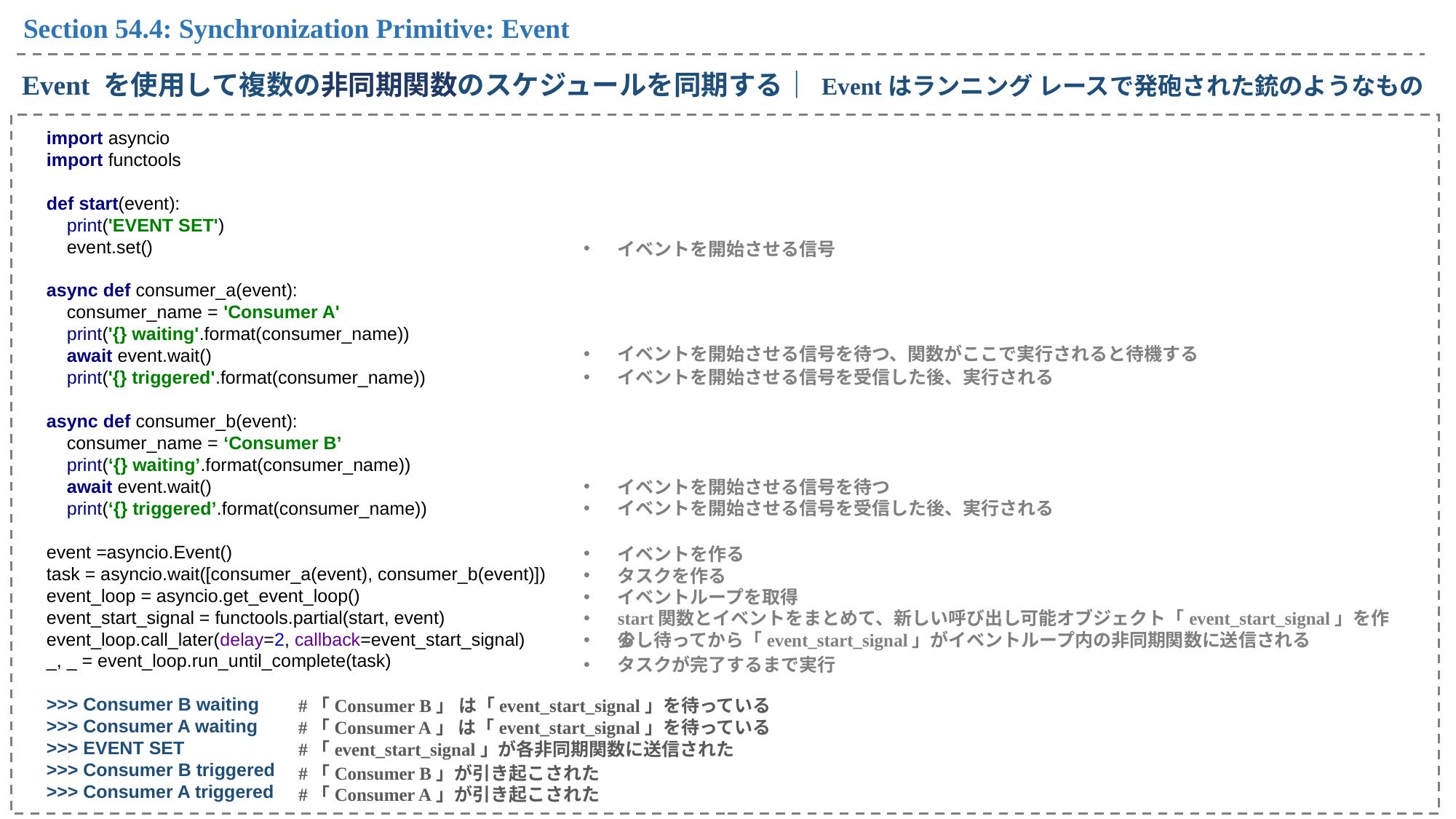

Section 54.4: Synchronization Primitive: Event
Event を使用して複数の非同期関数のスケジュールを同期する｜ Eventはランニング レースで発砲された銃のようなもの

import asyncio
import functools
def start(event):
    print('EVENT SET')
    event.set()
async def consumer_a(event):
    consumer_name = 'Consumer A'
    print('{} waiting'.format(consumer_name))
    await event.wait()
    print('{} triggered'.format(consumer_name))
async def consumer_b(event):
    consumer_name = ‘Consumer B’
    print(‘{} waiting’.format(consumer_name))
    await event.wait()
    print(‘{} triggered’.format(consumer_name))
event =asyncio.Event()
task = asyncio.wait([consumer_a(event), consumer_b(event)])
event_loop = asyncio.get_event_loop()
event_start_signal = functools.partial(start, event)
event_loop.call_later(delay=2, callback=event_start_signal)
_, _ = event_loop.run_until_complete(task)

>>> Consumer B waiting
>>> Consumer A waiting
>>> EVENT SET
>>> Consumer B triggered
>>> Consumer A triggered
イベントを開始させる信号
イベントを開始させる信号を待つ、関数がここで実行されると待機する
イベントを開始させる信号を受信した後、実行される
イベントを開始させる信号を待つ
イベントを開始させる信号を受信した後、実行される
イベントを作る
タスクを作る
イベントループを取得
start関数とイベントをまとめて、新しい呼び出し可能オブジェクト「event_start_signal」を作る
少し待ってから「event_start_signal」がイベントループ内の非同期関数に送信される
タスクが完了するまで実行
#「Consumer B」 は「event_start_signal」を待っている
#「Consumer A」 は「event_start_signal」を待っている
#「event_start_signal」が各非同期関数に送信された
#「Consumer B」が引き起こされた
#「Consumer A」が引き起こされた